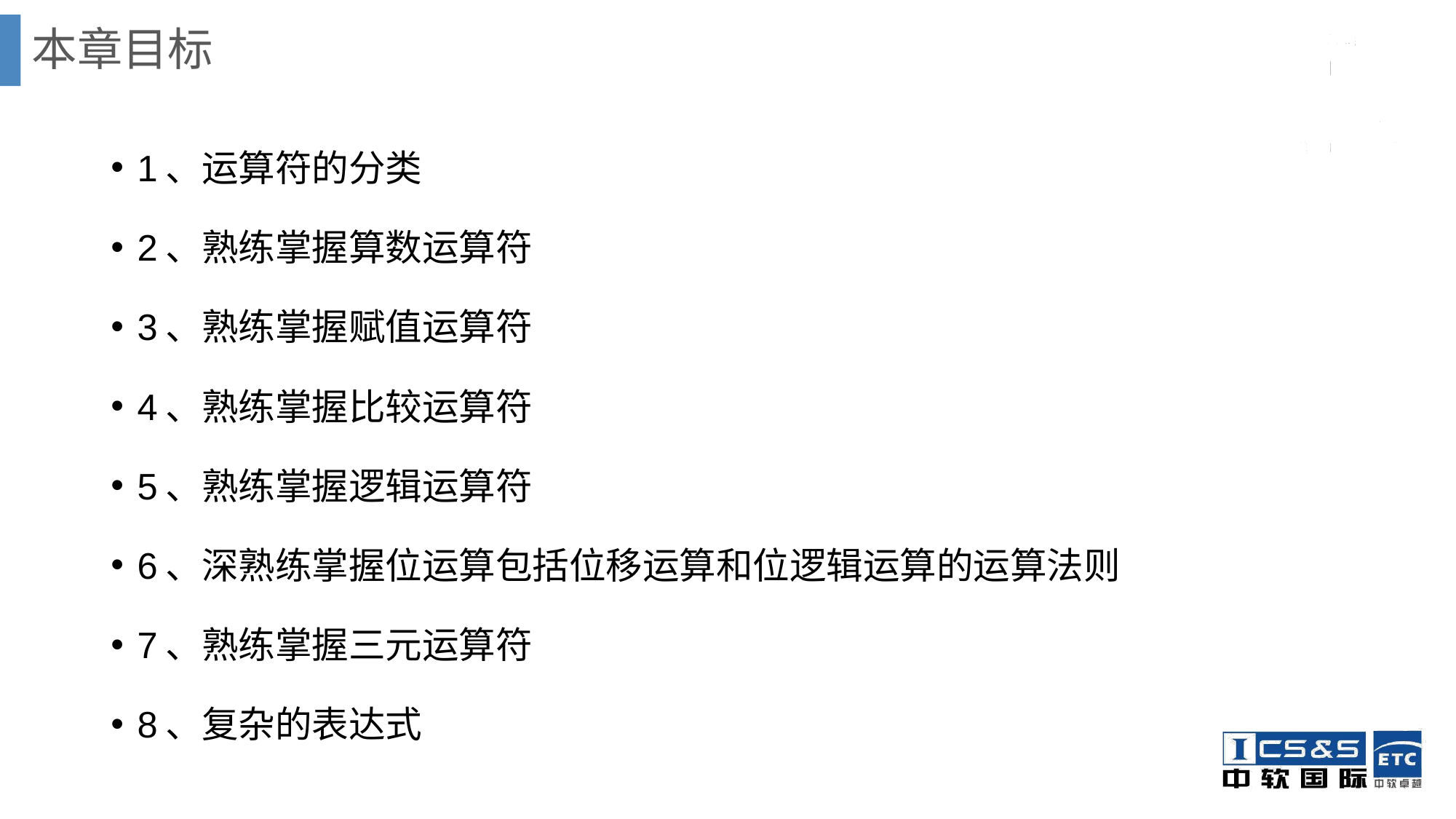

# 本章目标
1、运算符的分类
2、熟练掌握算数运算符
3、熟练掌握赋值运算符
4、熟练掌握比较运算符
5、熟练掌握逻辑运算符
6、深熟练掌握位运算包括位移运算和位逻辑运算的运算法则
7、熟练掌握三元运算符
8、复杂的表达式